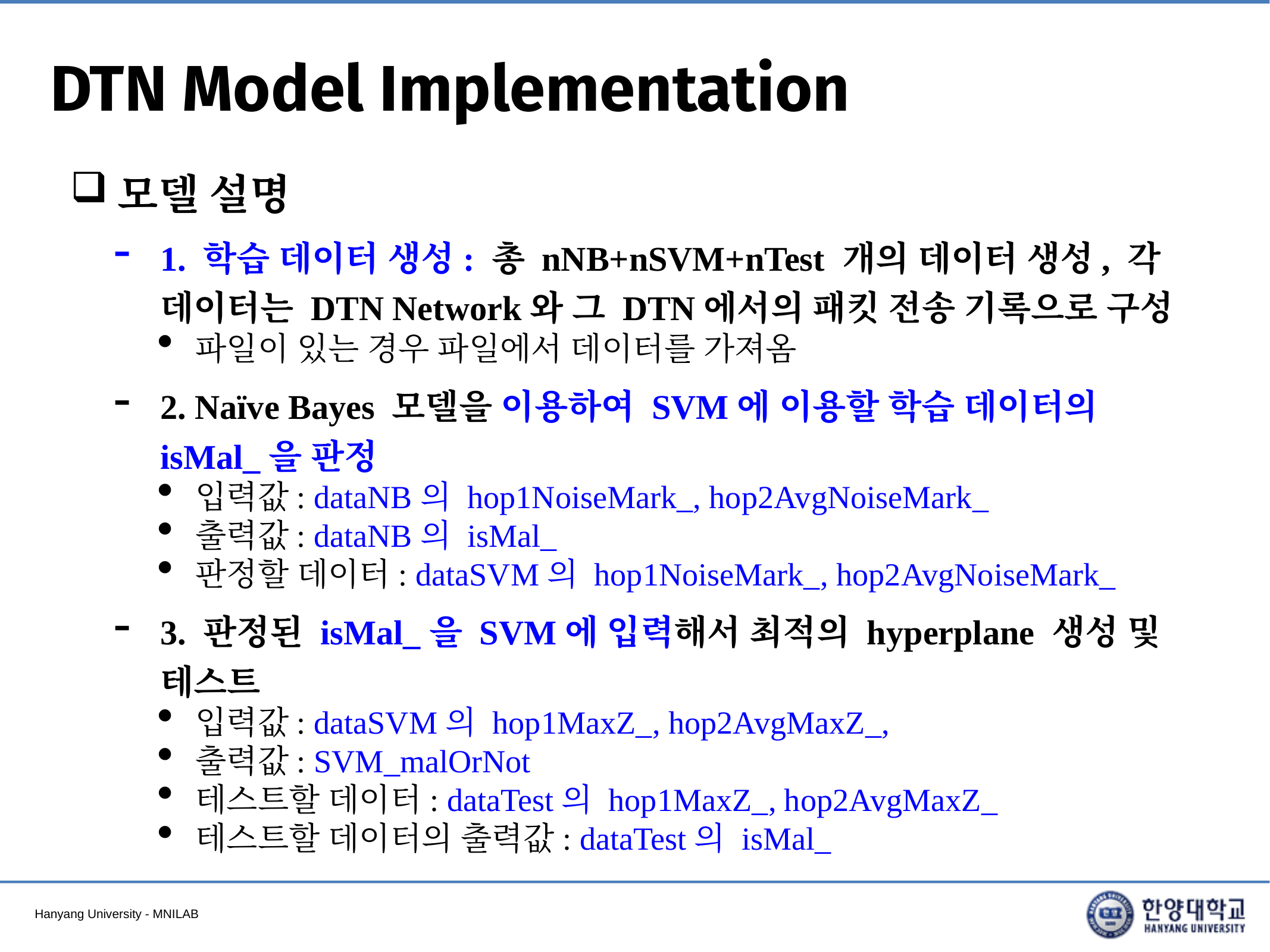

# DTN Model Implementation
모델 설명
1. 학습 데이터 생성: 총 nNB+nSVM+nTest 개의 데이터 생성, 각 데이터는 DTN Network와 그 DTN에서의 패킷 전송 기록으로 구성
파일이 있는 경우 파일에서 데이터를 가져옴
2. Naïve Bayes 모델을 이용하여 SVM에 이용할 학습 데이터의 isMal_을 판정
입력값: dataNB의 hop1NoiseMark_, hop2AvgNoiseMark_
출력값: dataNB의 isMal_
판정할 데이터: dataSVM의 hop1NoiseMark_, hop2AvgNoiseMark_
3. 판정된 isMal_을 SVM에 입력해서 최적의 hyperplane 생성 및 테스트
입력값: dataSVM의 hop1MaxZ_, hop2AvgMaxZ_,
출력값: SVM_malOrNot
테스트할 데이터: dataTest의 hop1MaxZ_, hop2AvgMaxZ_
테스트할 데이터의 출력값: dataTest의 isMal_